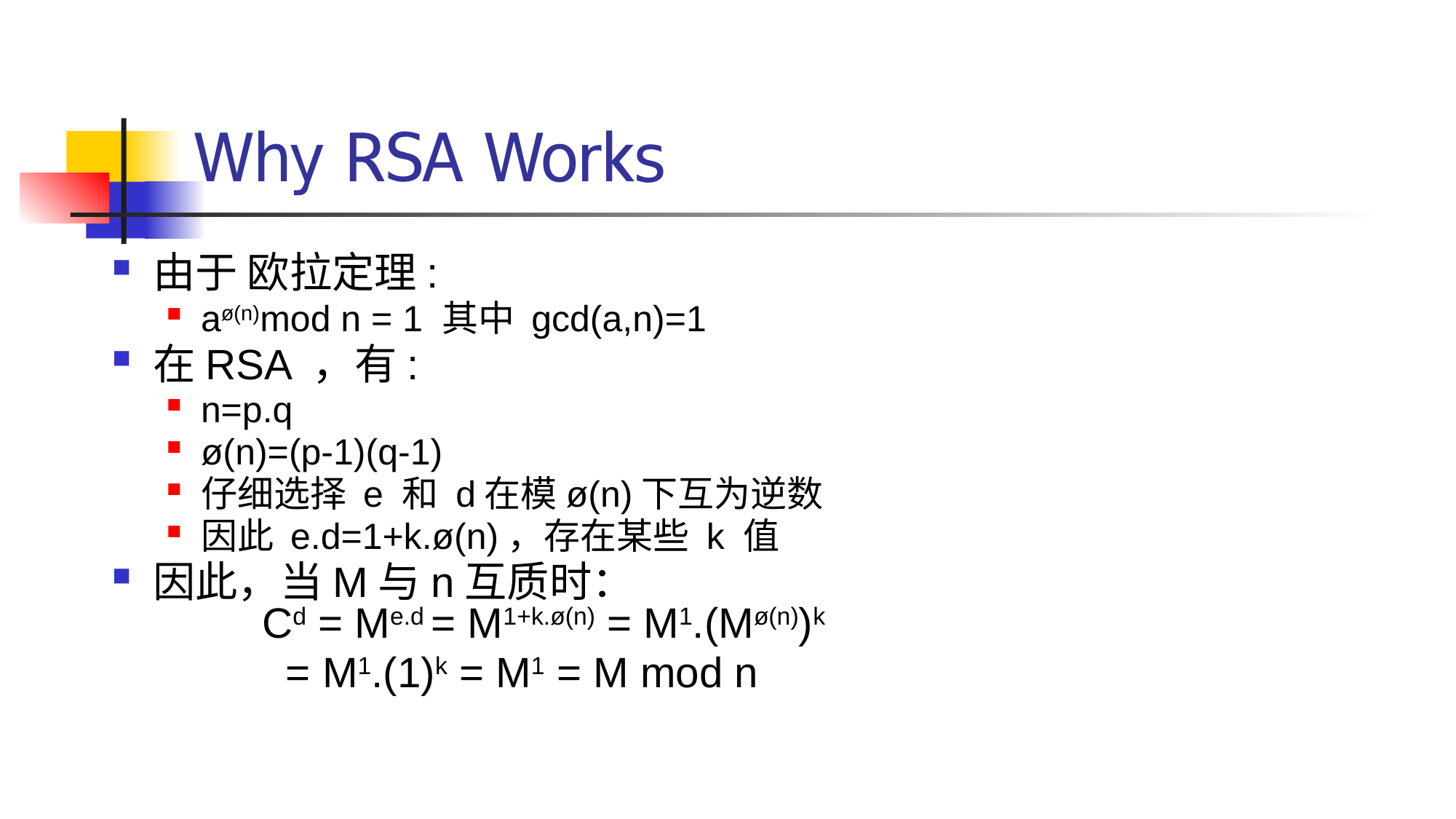

# Why RSA Works
由于 欧拉定理:
aø(n)mod n = 1 其中 gcd(a,n)=1
在RSA ，有:
n=p.q
ø(n)=(p-1)(q-1)
仔细选择 e 和 d在模ø(n)下互为逆数
因此 e.d=1+k.ø(n)，存在某些 k 值
因此，当M与n互质时：
	Cd = Me.d = M1+k.ø(n) = M1.(Mø(n))k
		  = M1.(1)k = M1 = M mod n